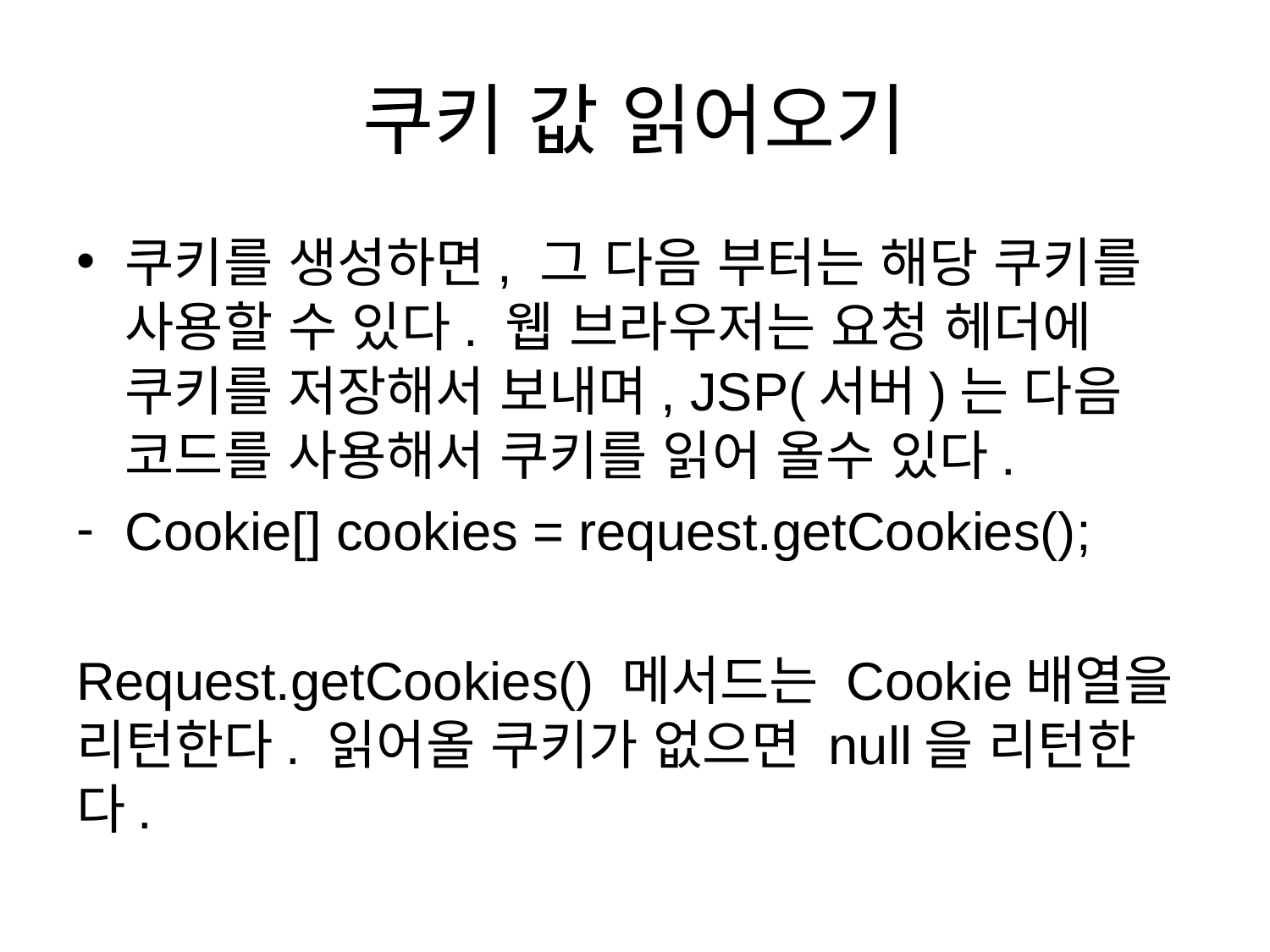

# 쿠키 값 읽어오기
쿠키를 생성하면, 그 다음 부터는 해당 쿠키를 사용할 수 있다. 웹 브라우저는 요청 헤더에 쿠키를 저장해서 보내며, JSP(서버)는 다음 코드를 사용해서 쿠키를 읽어 올수 있다.
Cookie[] cookies = request.getCookies();

Request.getCookies() 메서드는 Cookie배열을 리턴한다. 읽어올 쿠키가 없으면 null을 리턴한다.